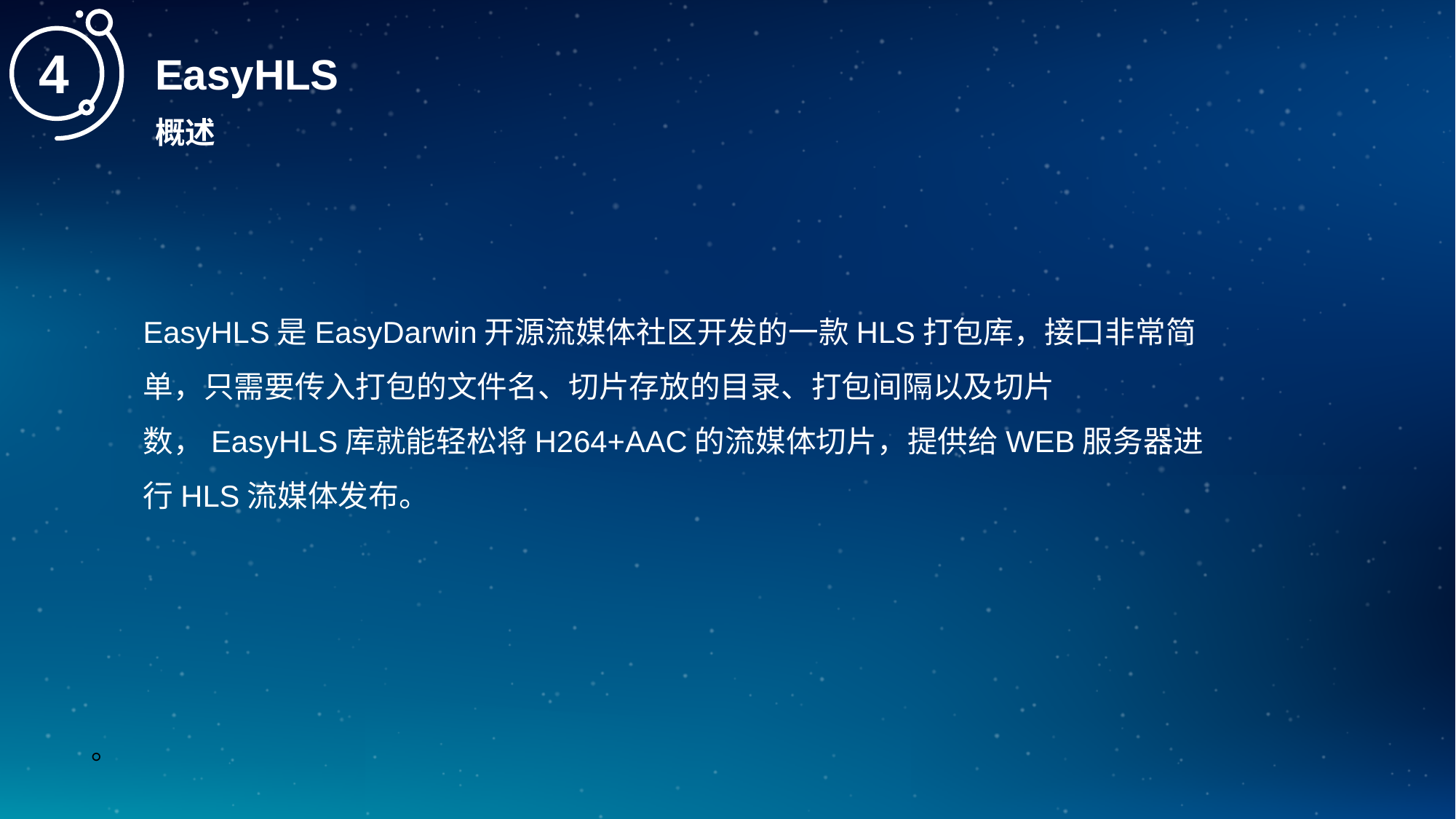

4

EasyHLS
概述
EasyHLS是EasyDarwin开源流媒体社区开发的一款HLS打包库，接口非常简单，只需要传入打包的文件名、切片存放的目录、打包间隔以及切片数，EasyHLS库就能轻松将H264+AAC的流媒体切片，提供给WEB服务器进行HLS流媒体发布。
。